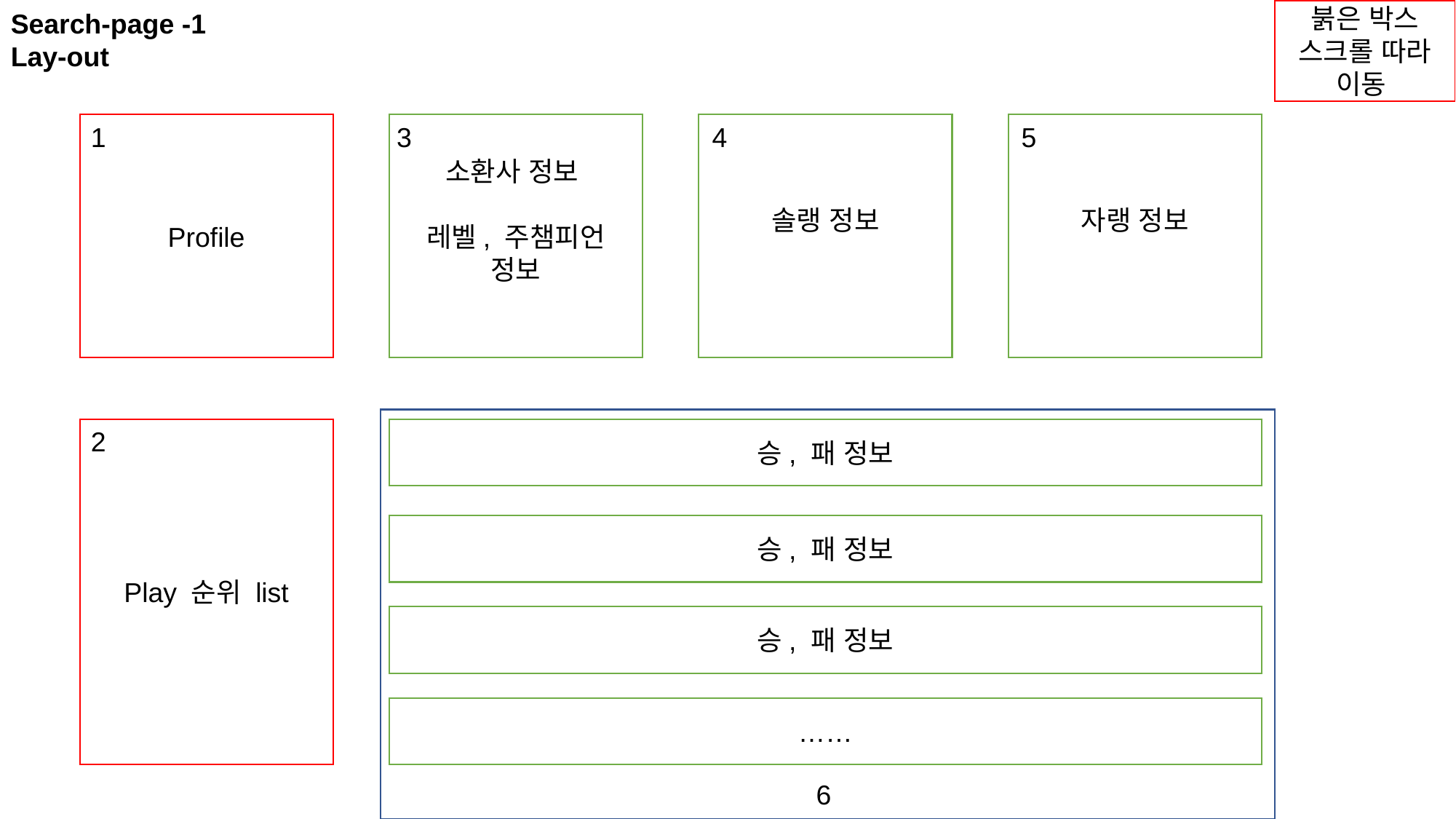

Search-page -1
Lay-out
붉은 박스
스크롤 따라 이동
1
3
소환사 정보

레벨, 주챔피언
정보

4
자랭 정보

5
Profile
솔랭 정보

Play 순위 list
2
승, 패 정보
승, 패 정보
승, 패 정보
……
6